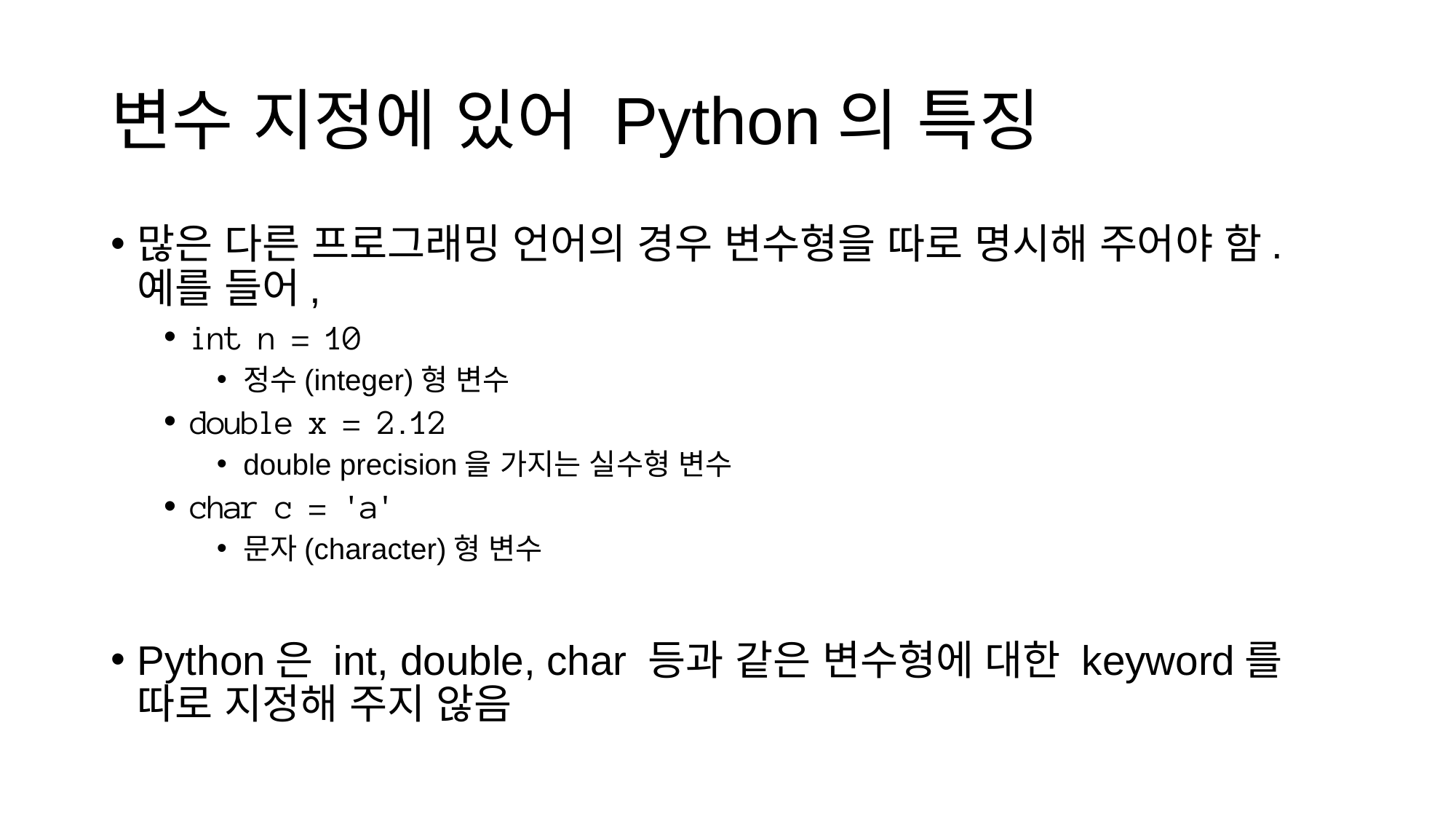

# 변수 지정에 있어 Python의 특징
많은 다른 프로그래밍 언어의 경우 변수형을 따로 명시해 주어야 함. 예를 들어,
int n = 10
정수(integer)형 변수
double x = 2.12
double precision을 가지는 실수형 변수
char c = 'a'
문자(character)형 변수

Python은 int, double, char 등과 같은 변수형에 대한 keyword를 따로 지정해 주지 않음